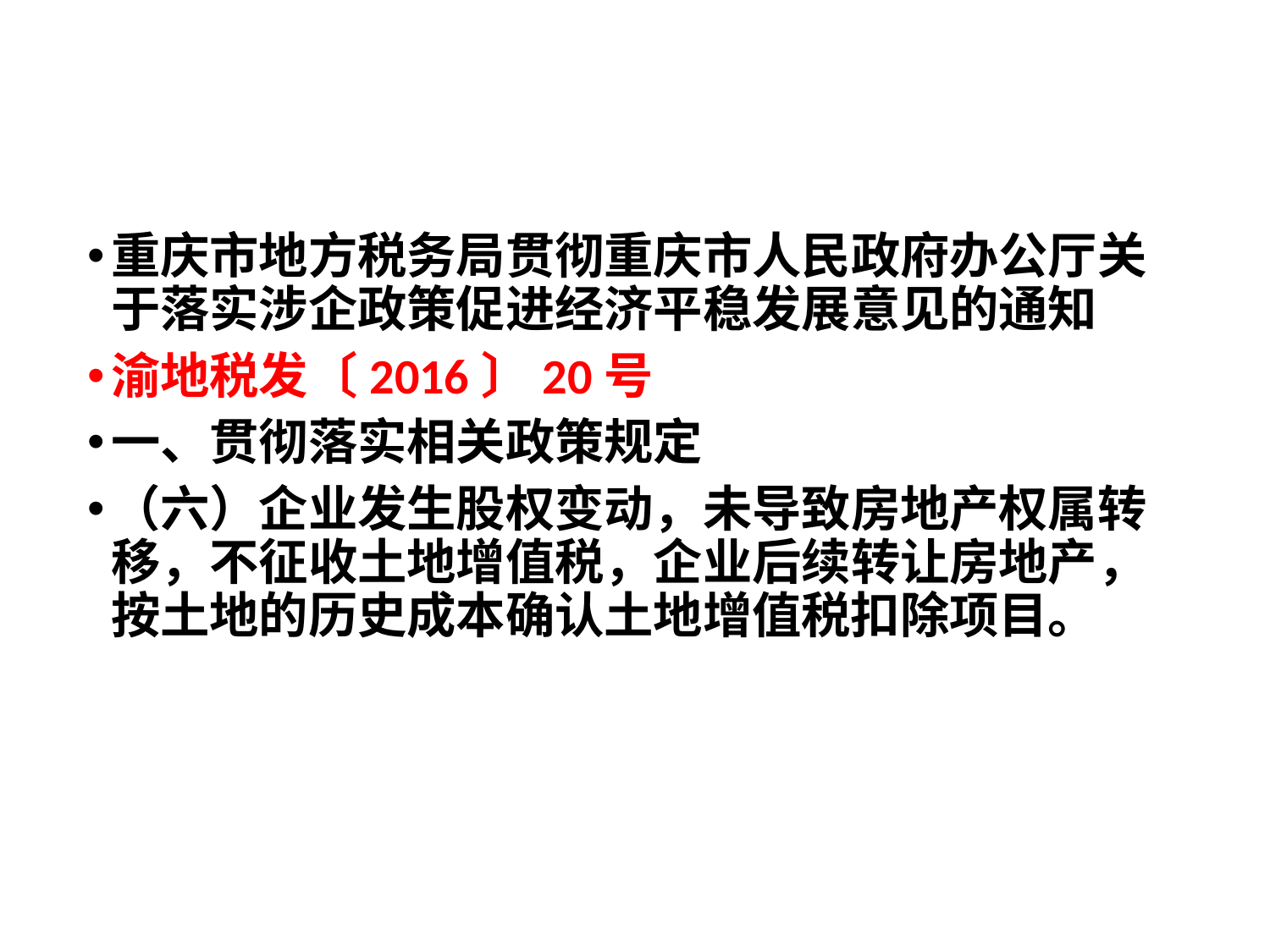

#
重庆市地方税务局贯彻重庆市人民政府办公厅关于落实涉企政策促进经济平稳发展意见的通知
渝地税发〔2016〕20号
一、贯彻落实相关政策规定
（六）企业发生股权变动，未导致房地产权属转移，不征收土地增值税，企业后续转让房地产，按土地的历史成本确认土地增值税扣除项目。